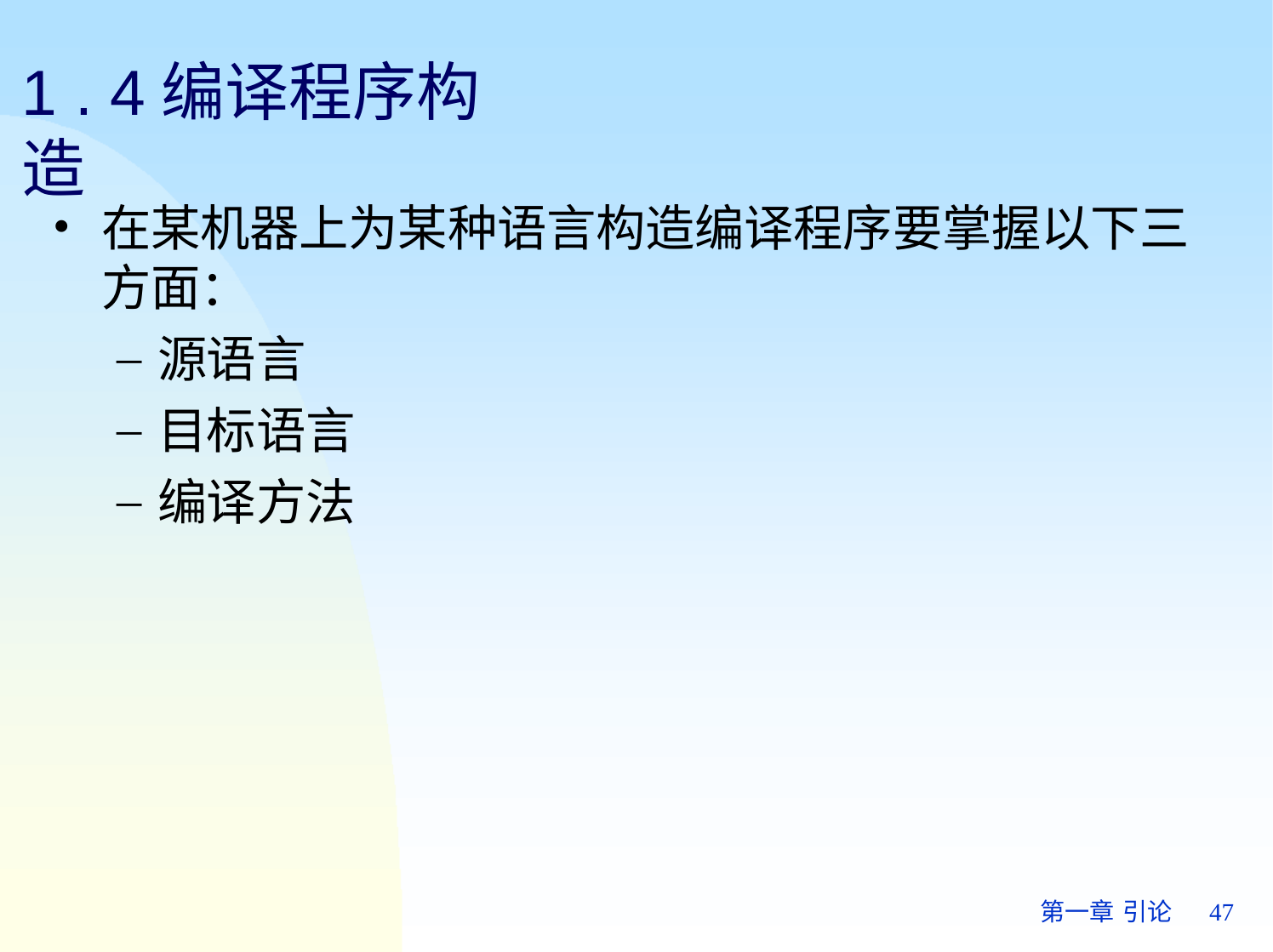

# 1 . 4编译程序构造
在某机器上为某种语言构造编译程序要掌握以下三 方面：
源语言
目标语言
编译方法
第一章 引论	47